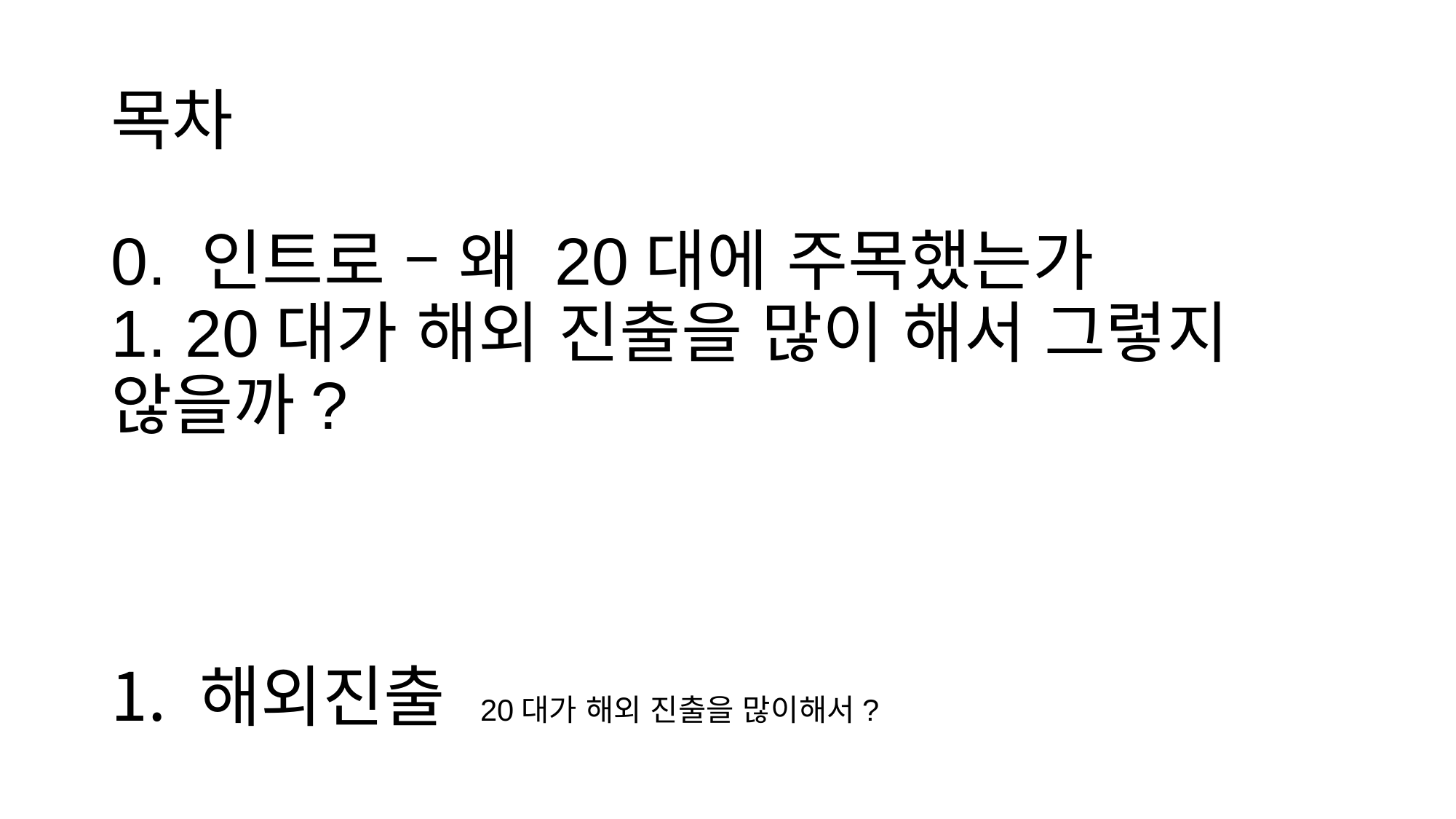

# 목차
0. 인트로 – 왜 20대에 주목했는가
1. 20대가 해외 진출을 많이 해서 그렇지 않을까?

해외진출 20대가 해외 진출을 많이해서?